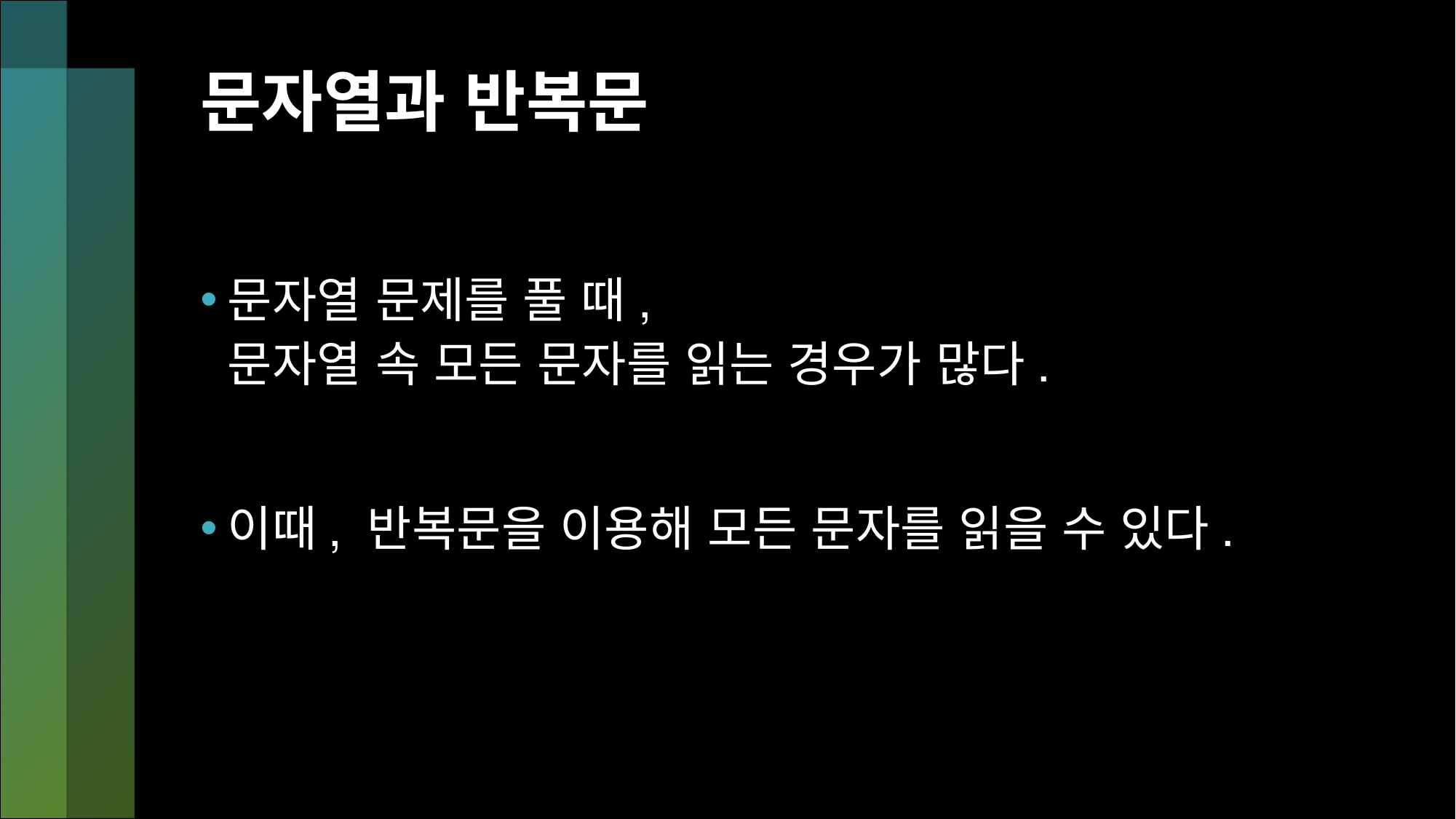

# 문자열과 반복문
문자열 문제를 풀 때,
문자열 속 모든 문자를 읽는 경우가 많다.

이때, 반복문을 이용해 모든 문자를 읽을 수 있다.